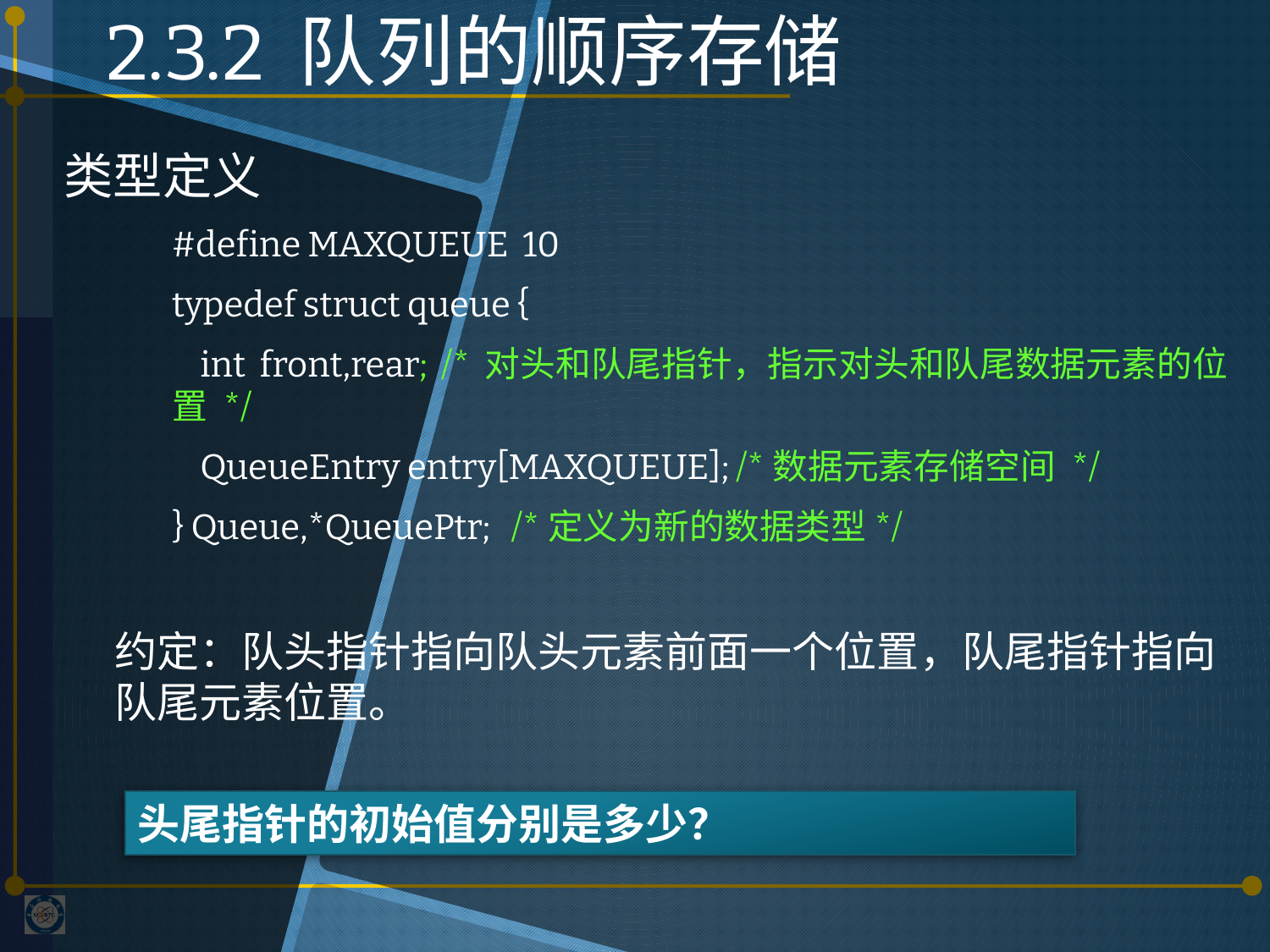

# 2.3.2 队列的顺序存储

类型定义
#define MAXQUEUE  10
typedef struct queue {
    int  front,rear;  /* 对头和队尾指针，指示对头和队尾数据元素的位置 */
    QueueEntry entry[MAXQUEUE]; /*数据元素存储空间 */
} Queue,*QueuePtr;   /*定义为新的数据类型*/

约定：队头指针指向队头元素前面一个位置，队尾指针指向队尾元素位置。
头尾指针的初始值分别是多少？